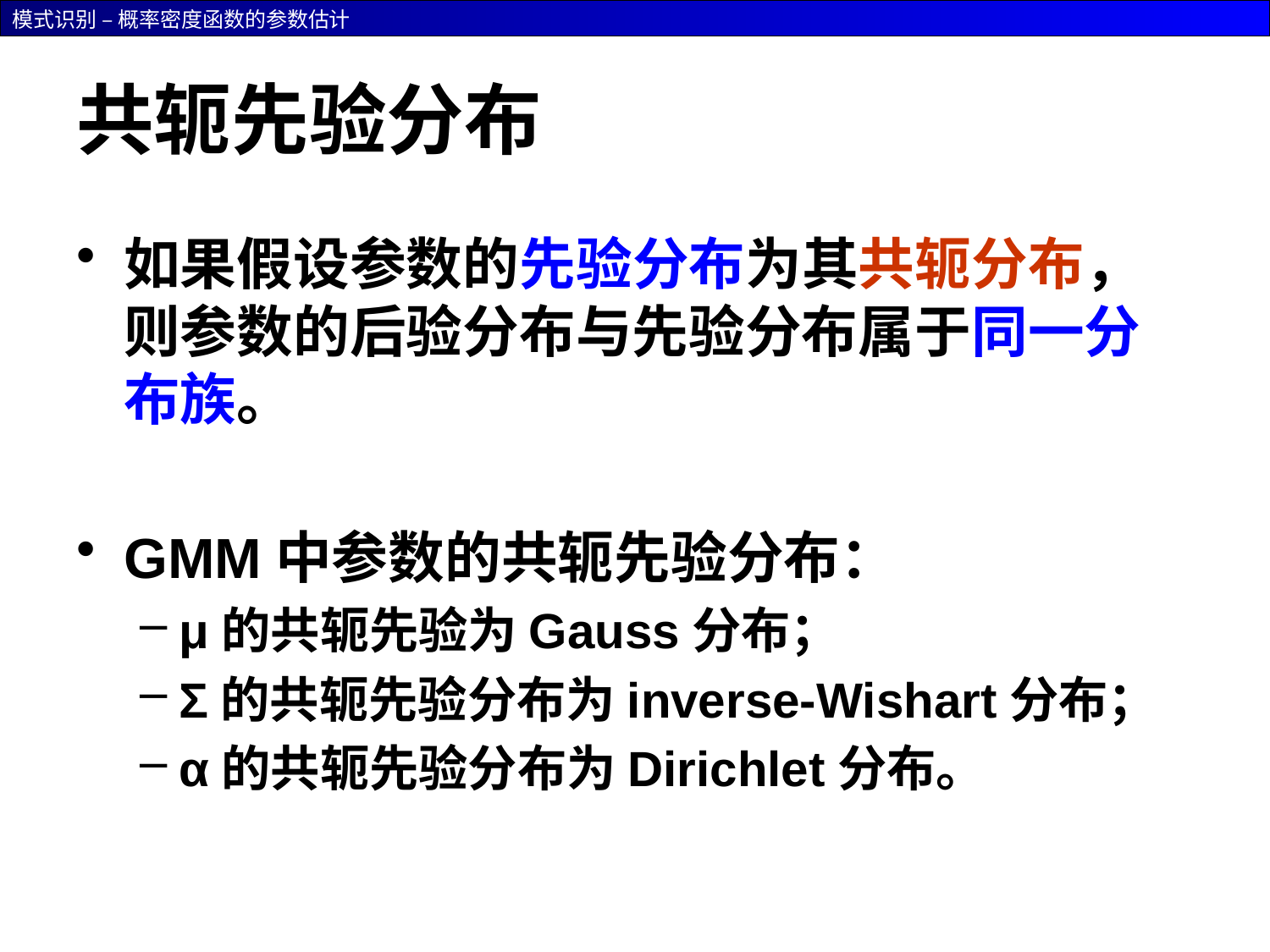

# 共轭先验分布
如果假设参数的先验分布为其共轭分布，则参数的后验分布与先验分布属于同一分布族。

GMM中参数的共轭先验分布：
μ的共轭先验为Gauss分布；
Σ的共轭先验分布为inverse-Wishart分布；
α的共轭先验分布为Dirichlet分布。